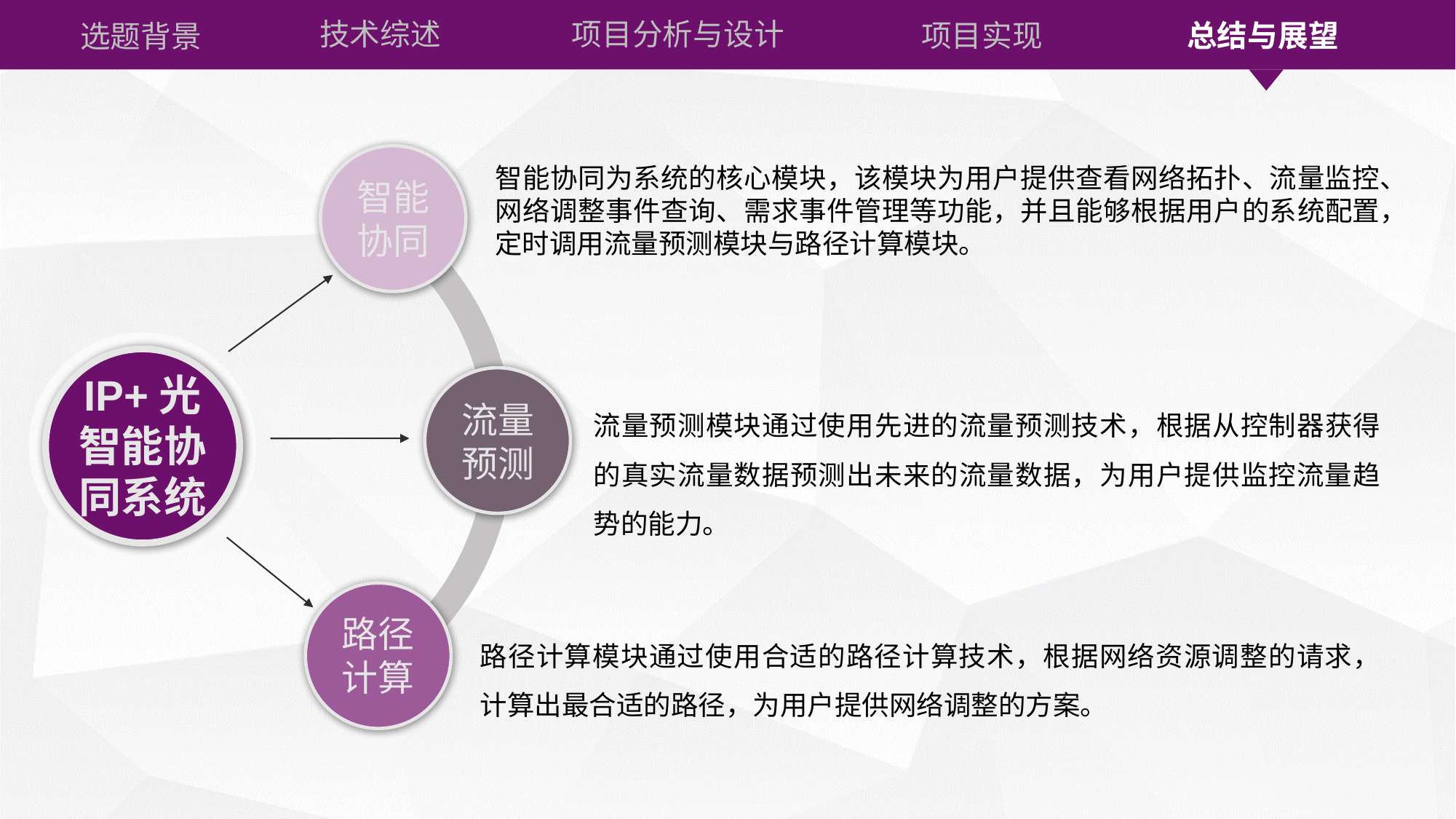

智能协同
智能协同为系统的核心模块，该模块为用户提供查看网络拓扑、流量监控、网络调整事件查询、需求事件管理等功能，并且能够根据用户的系统配置，定时调用流量预测模块与路径计算模块。

IP+光智能协同系统

流量预测
流量预测模块通过使用先进的流量预测技术，根据从控制器获得的真实流量数据预测出未来的流量数据，为用户提供监控流量趋势的能力。

路径计算
路径计算模块通过使用合适的路径计算技术，根据网络资源调整的请求，计算出最合适的路径，为用户提供网络调整的方案。